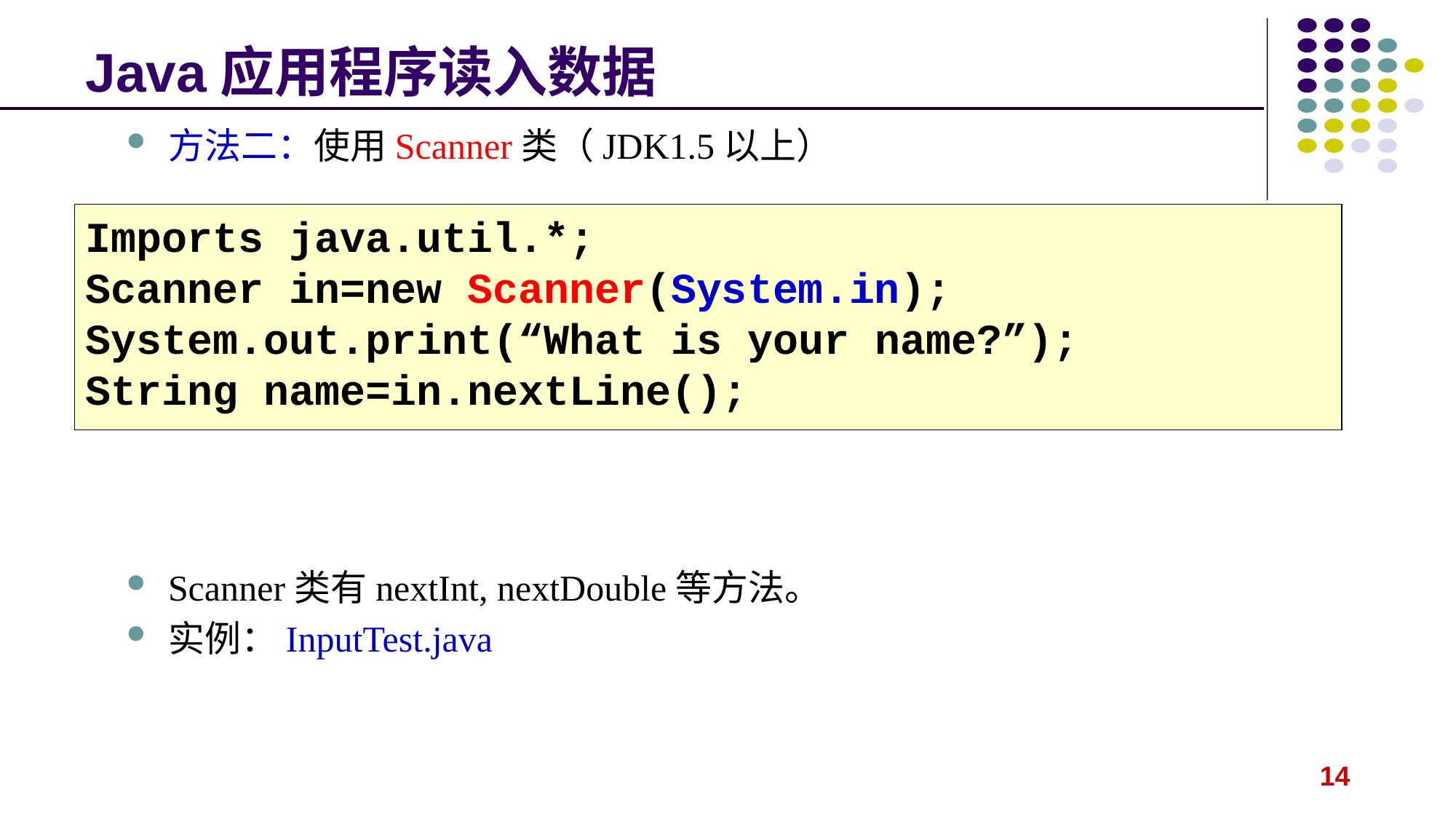

# Java应用程序读入数据
方法二：使用Scanner类（JDK1.5以上）

Scanner类有nextInt, nextDouble等方法。
实例：InputTest.java

Imports java.util.*;
Scanner in=new Scanner(System.in);
System.out.print(“What is your name?”);
String name=in.nextLine();